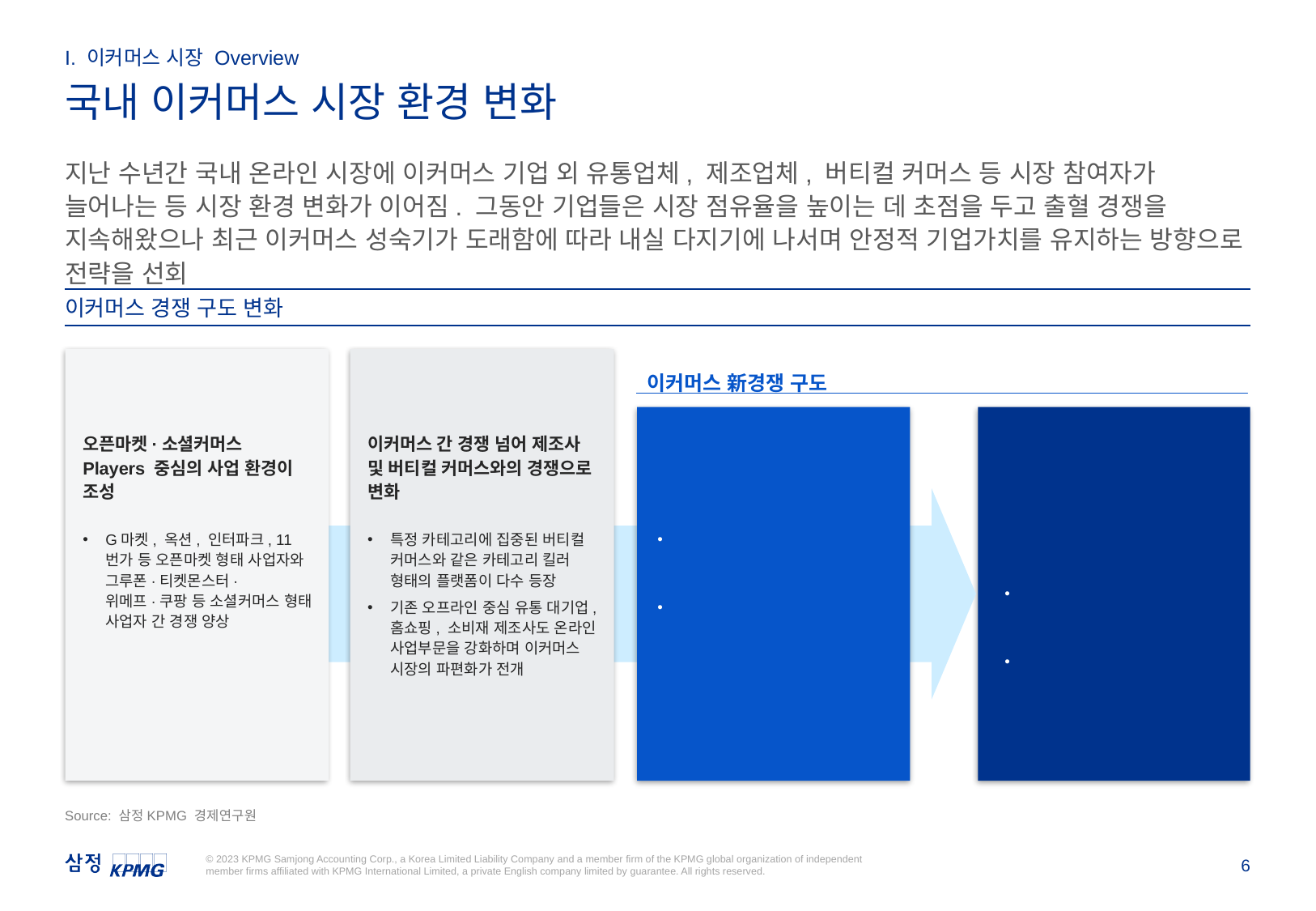

I. 이커머스 시장 Overview
국내 이커머스 시장 환경 변화
지난 수년간 국내 온라인 시장에 이커머스 기업 외 유통업체, 제조업체, 버티컬 커머스 등 시장 참여자가 늘어나는 등 시장 환경 변화가 이어짐. 그동안 기업들은 시장 점유율을 높이는 데 초점을 두고 출혈 경쟁을 지속해왔으나 최근 이커머스 성숙기가 도래함에 따라 내실 다지기에 나서며 안정적 기업가치를 유지하는 방향으로 전략을 선회
이커머스 경쟁 구도 변화

오픈마켓·소셜커머스 Players 중심의 사업 환경이 조성
G마켓, 옥션, 인터파크, 11번가 등 오픈마켓 형태 사업자와 그루폰·티켓몬스터·
위메프·쿠팡 등 소셜커머스 형태 사업자 간 경쟁 양상

이커머스 간 경쟁 넘어 제조사 및 버티컬 커머스와의 경쟁으로 변화
특정 카테고리에 집중된 버티컬 커머스와 같은 카테고리 킬러 형태의 플랫폼이 다수 등장
기존 오프라인 중심 유통 대기업, 홈쇼핑, 소비재 제조사도 온라인 사업부문을 강화하며 이커머스 시장의 파편화가 전개
이커머스 新경쟁 구도

외형 확대에 초점을 두고 주도권 경쟁을 펼쳐온 주요 이커머스 기업이 비즈니스 전략의 무게 중심을 수익성 개선으로 이동함에 따라 이커머스 기업의 옥석 가리기가 본격화
이커머스 시장의 둔화 조짐이 보이면서 기업들은 전략 방향성을 내실 경영으로 선회
우위를 점하기 위한 주요 이커머스 기업 간 패권 경쟁은 여전히 지속될 것으로 보이나 양적 성장보다 질적 성장 중심의 전략을 강화할 전망

이커머스 시장은 성숙기 접어들어 자본력 갖춘 주요 이커머스 기업 중심으로 시장 재편
주도권 확보 목적으로 이어진 이커머스 기업 간 경쟁적 M&A의 결과
초기 이커머스 시장을 주도하던 1·2세대 이커머스 기업이 매각됨에 따라 국내 이커머스업계 세대 교체 가속화

Source: 삼정KPMG 경제연구원